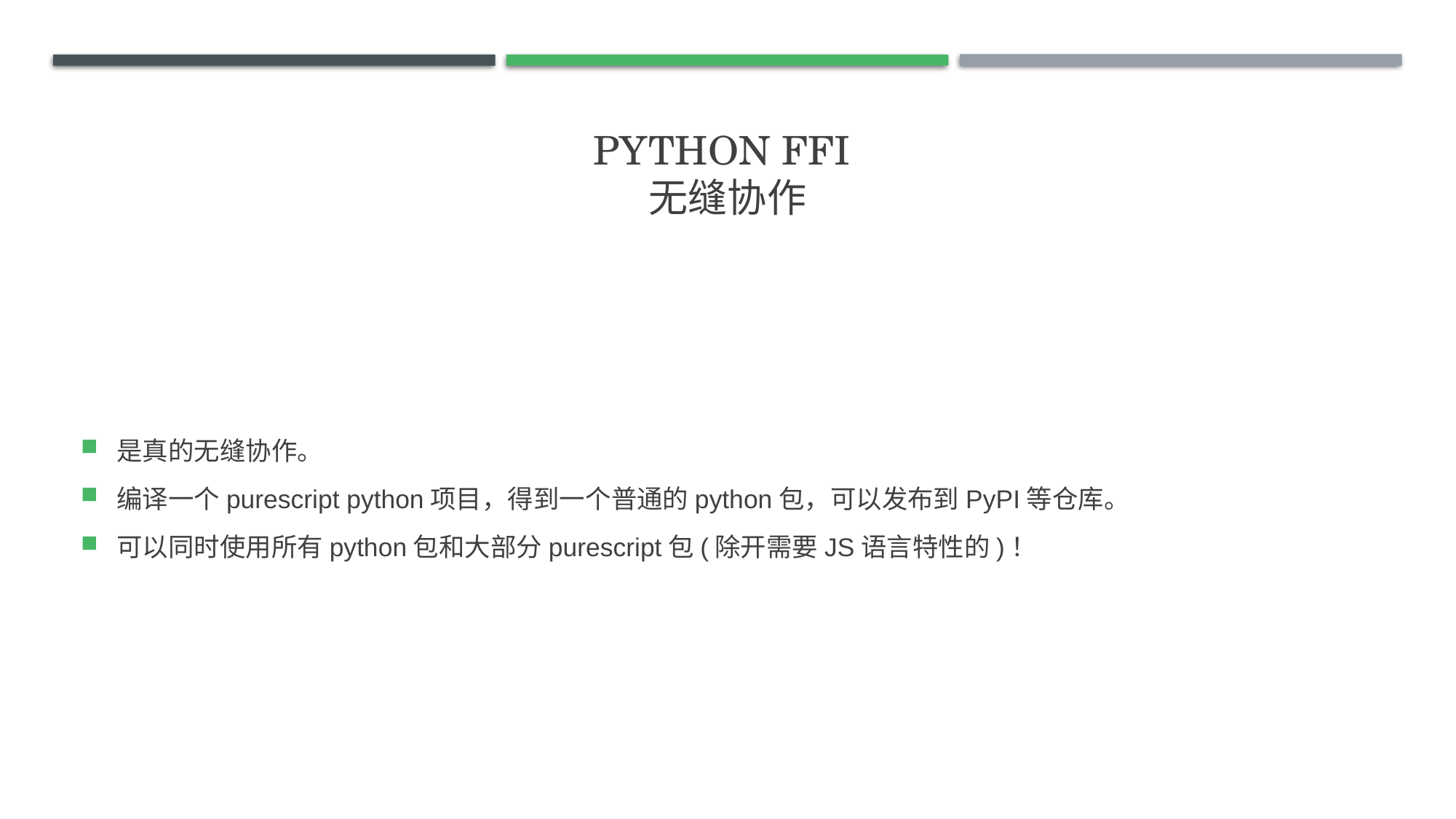

# Python FFI 无缝协作
是真的无缝协作。
编译一个purescript python项目，得到一个普通的python包，可以发布到PyPI等仓库。
可以同时使用所有python包和大部分purescript包(除开需要JS语言特性的)！